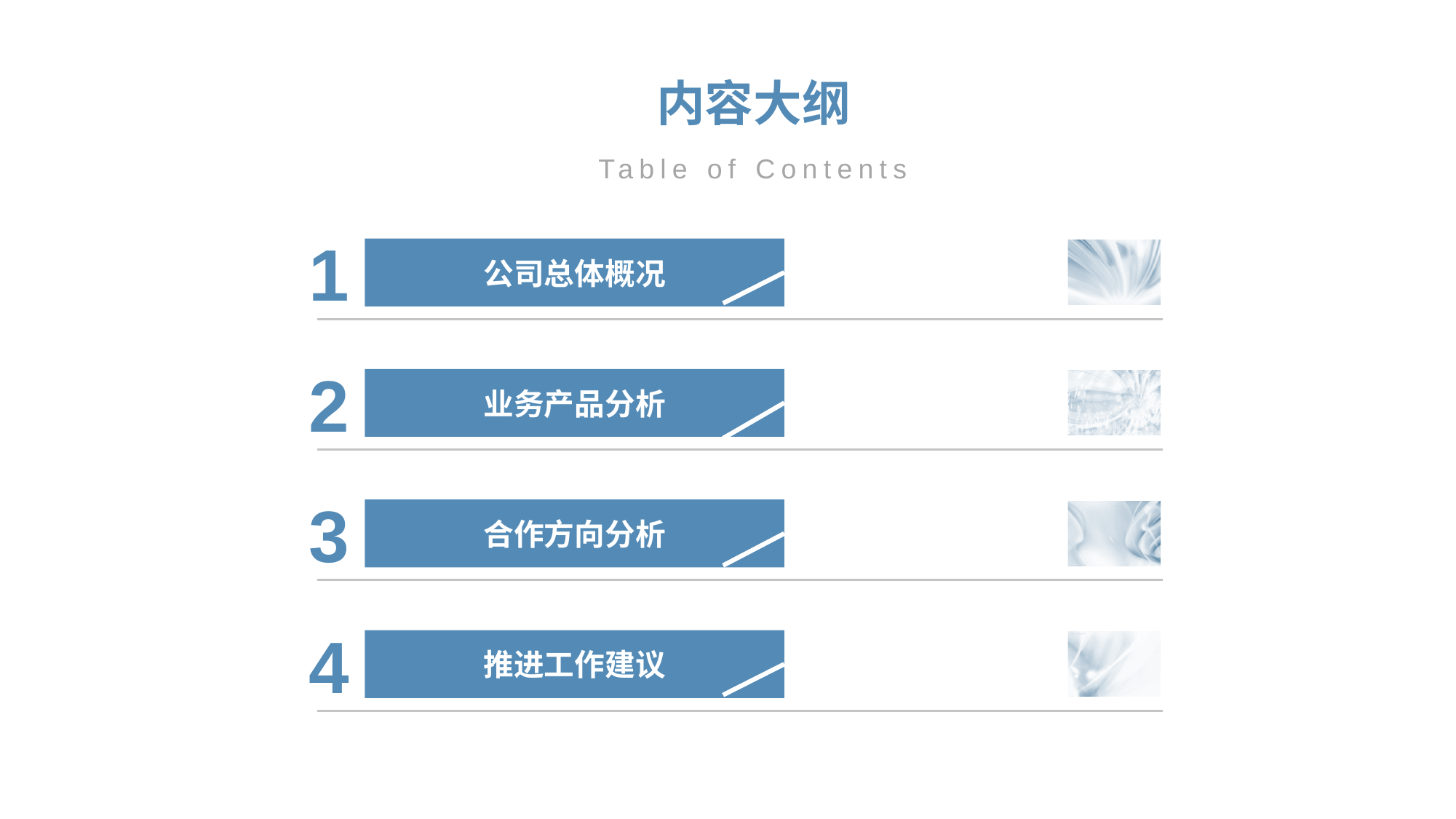

内容大纲
Table of Contents
1
公司总体概况

2
业务产品分析

3
合作方向分析

4
推进工作建议